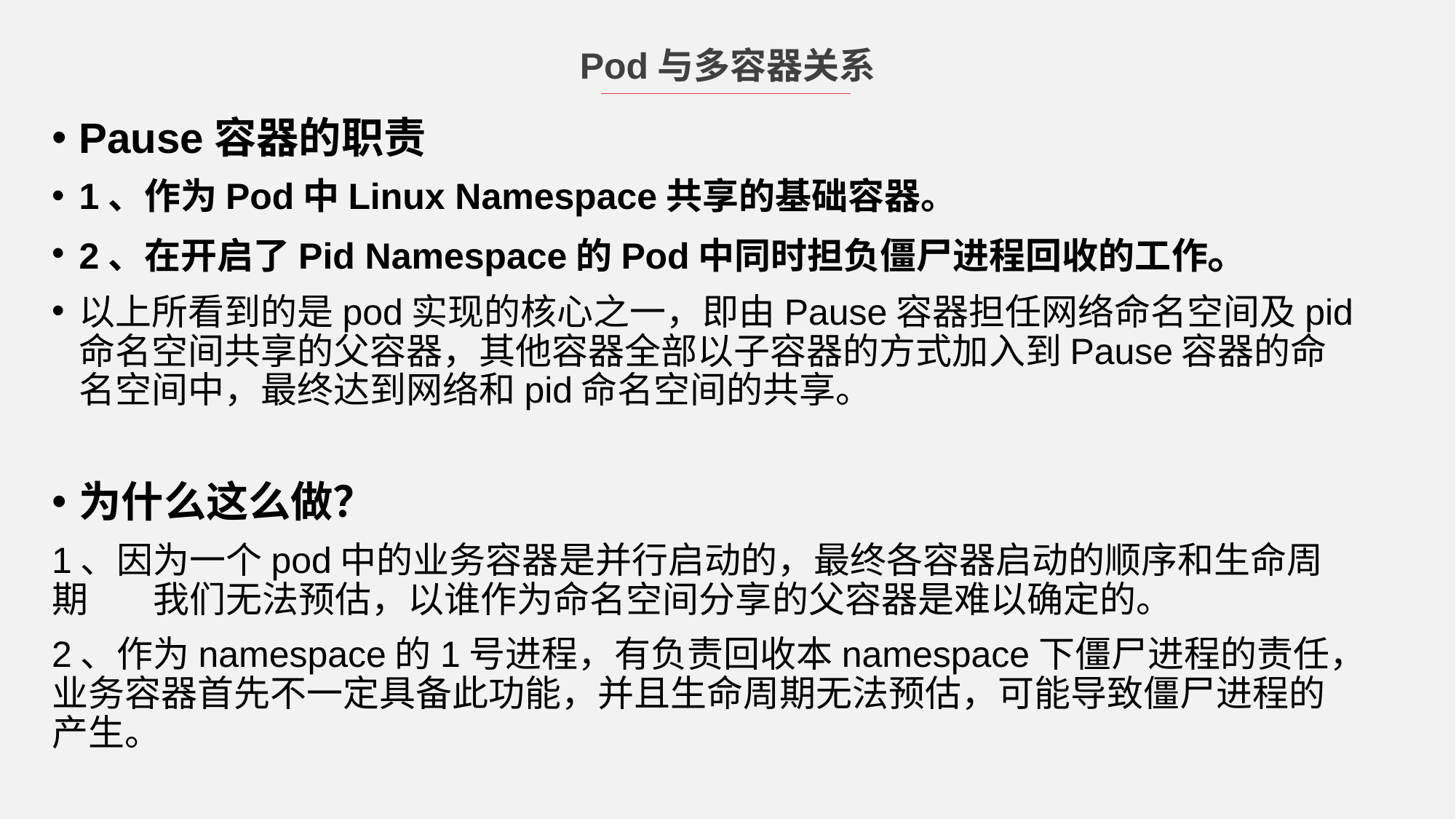

Pod与多容器关系
Pause容器的职责
1、作为Pod中Linux Namespace共享的基础容器。
2、在开启了Pid Namespace的Pod中同时担负僵尸进程回收的工作。
以上所看到的是pod实现的核心之一，即由Pause容器担任网络命名空间及pid命名空间共享的父容器，其他容器全部以子容器的方式加入到Pause容器的命名空间中，最终达到网络和pid命名空间的共享。

为什么这么做？
1、因为一个pod中的业务容器是并行启动的，最终各容器启动的顺序和生命周期        我们无法预估，以谁作为命名空间分享的父容器是难以确定的。
2、作为namespace的1号进程，有负责回收本namespace下僵尸进程的责任，业务容器首先不一定具备此功能，并且生命周期无法预估，可能导致僵尸进程的产生。